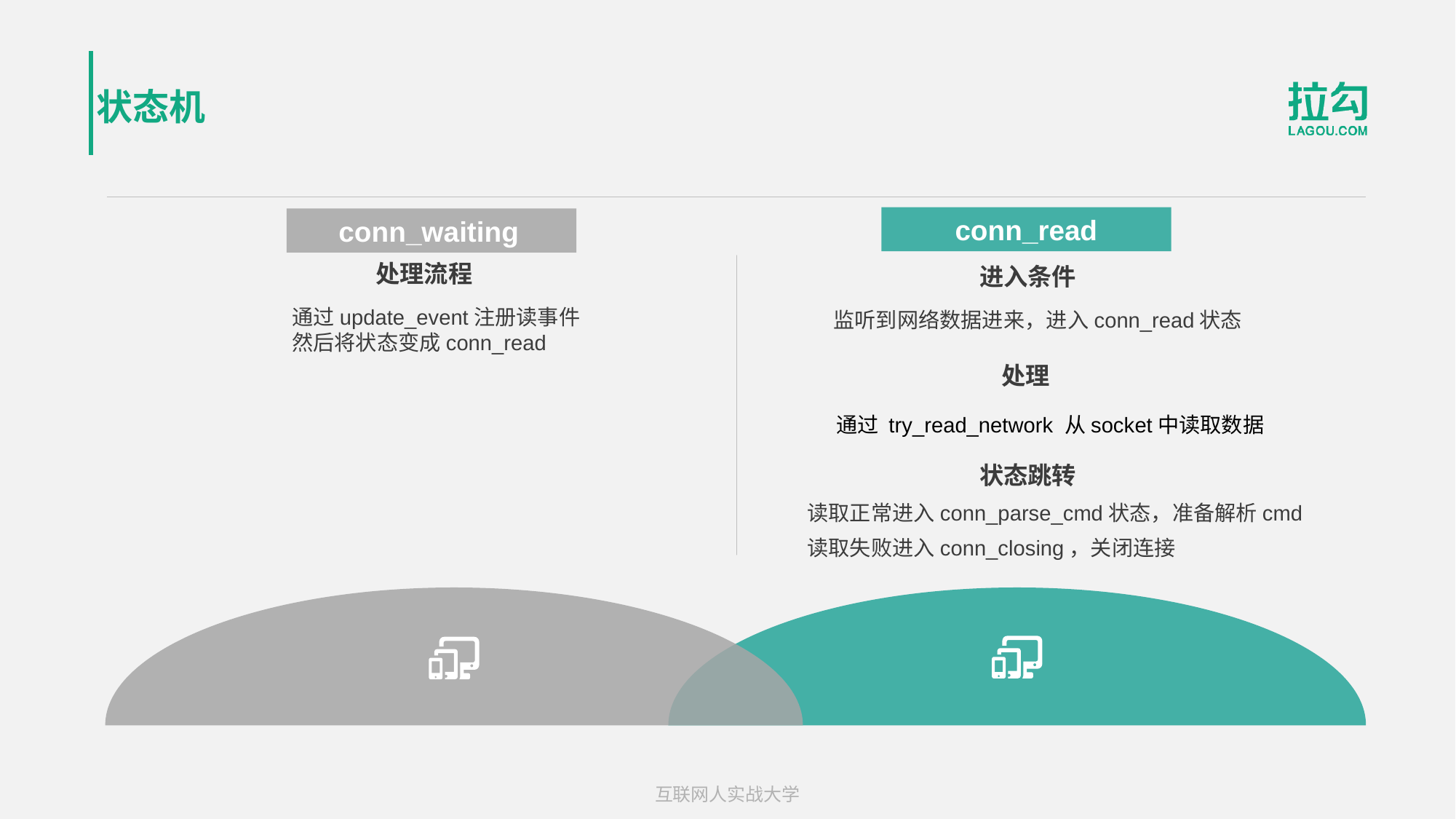

# 状态机
conn_read

conn_waiting

处理流程
进入条件
通过update_event注册读事件
然后将状态变成conn_read
监听到网络数据进来，进入conn_read状态
处理
通过 try_read_network 从socket中读取数据
状态跳转
读取正常进入conn_parse_cmd状态，准备解析cmd
读取失败进入conn_closing，关闭连接